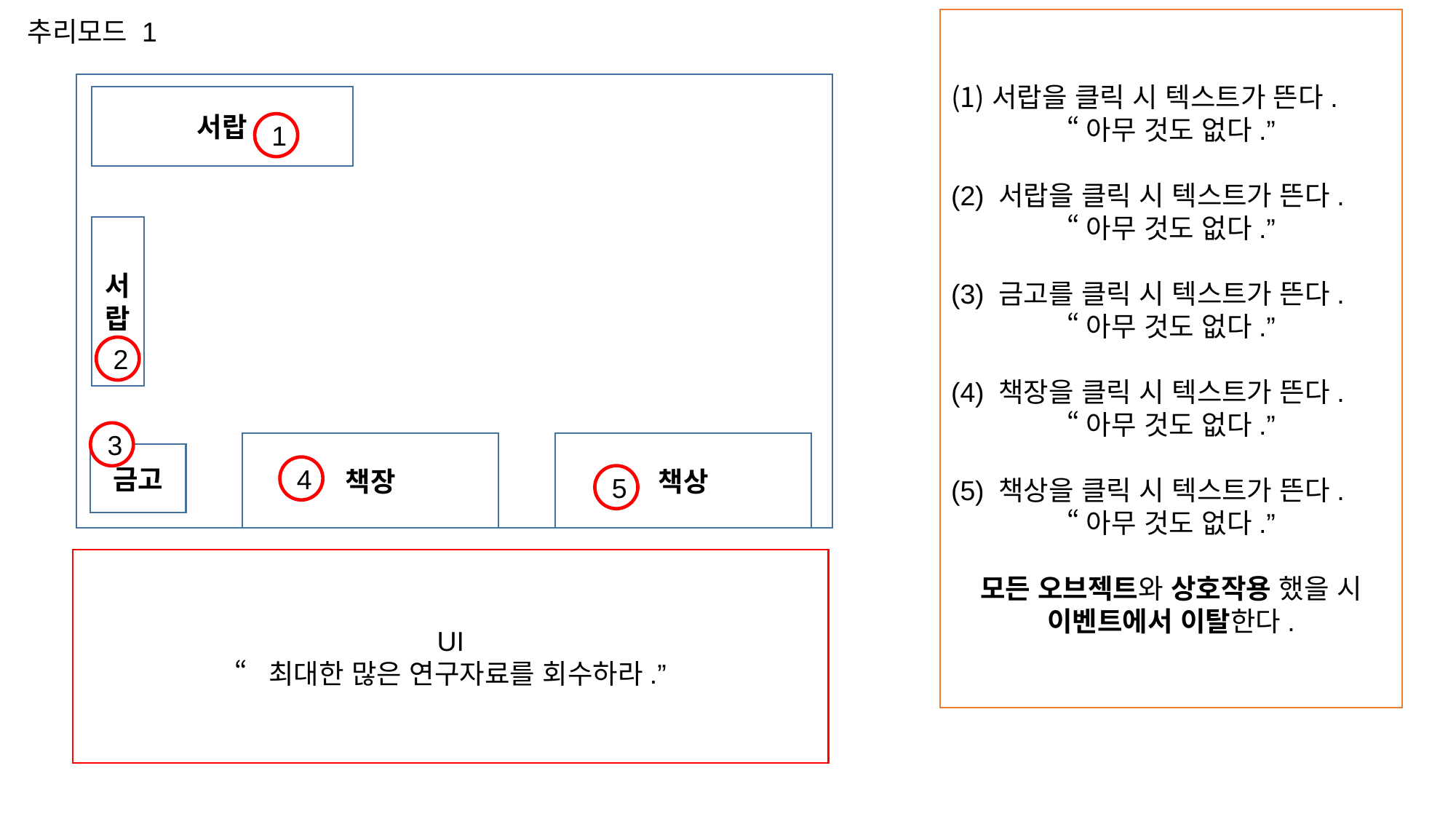

추리모드 1
서랍을 클릭 시 텍스트가 뜬다.
“아무 것도 없다.”

(2) 서랍을 클릭 시 텍스트가 뜬다.
“아무 것도 없다.”

(3) 금고를 클릭 시 텍스트가 뜬다.
“아무 것도 없다.”

(4) 책장을 클릭 시 텍스트가 뜬다.
“아무 것도 없다.”

(5) 책상을 클릭 시 텍스트가 뜬다.
“아무 것도 없다.”

모든 오브젝트와 상호작용 했을 시
이벤트에서 이탈한다.

서랍
1
서랍
2
3
책장
책상
금고
4
5
UI
“최대한 많은 연구자료를 회수하라.”